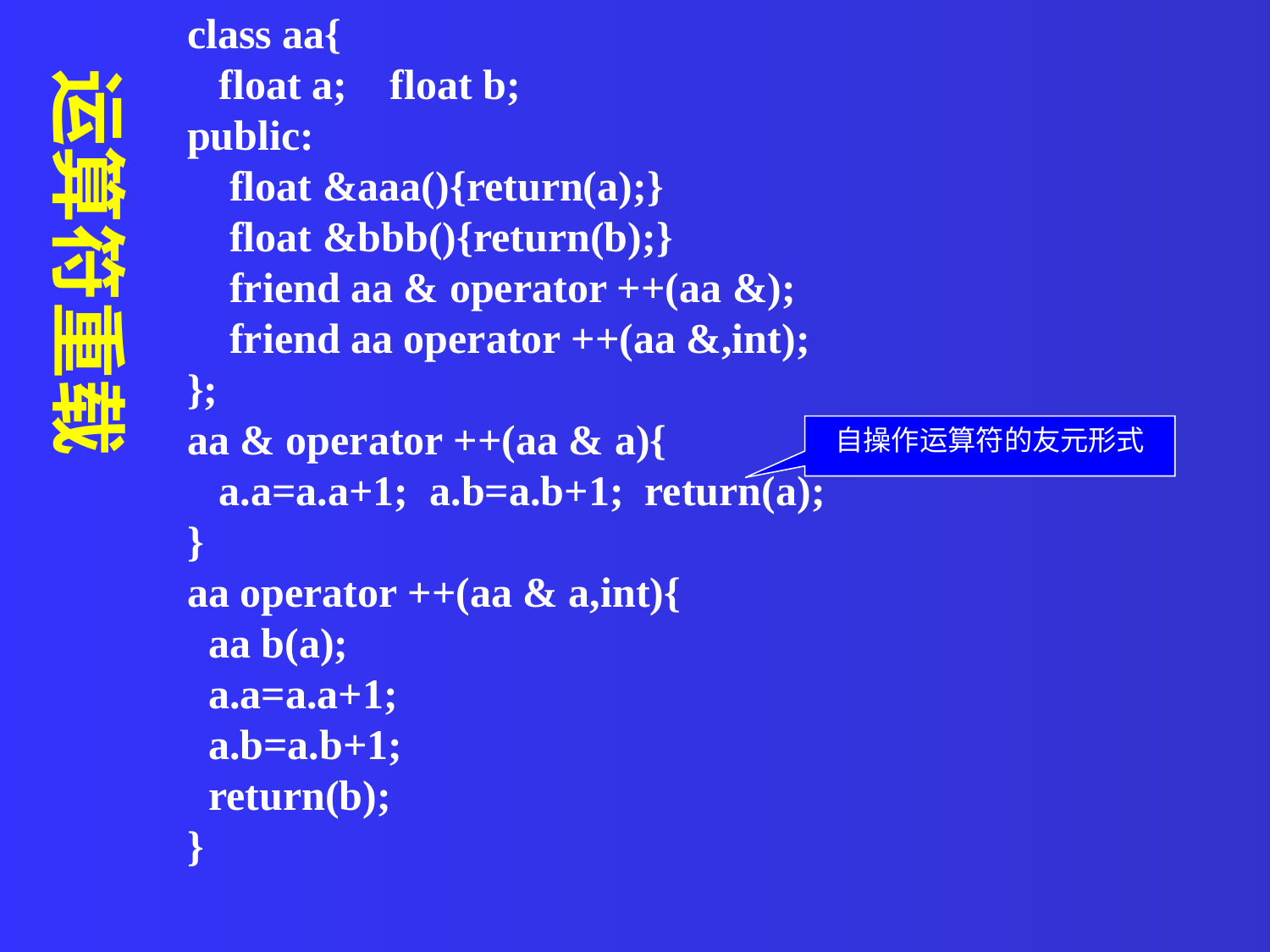

class aa{
   float a;    float b;
public:
    float &aaa(){return(a);}
    float &bbb(){return(b);}
    friend aa & operator ++(aa &);
    friend aa operator ++(aa &,int);
};
aa & operator ++(aa & a){
   a.a=a.a+1;  a.b=a.b+1;  return(a);
}
aa operator ++(aa & a,int){
  aa b(a);
  a.a=a.a+1;
  a.b=a.b+1;
  return(b);
}
运算符重载
自操作运算符的友元形式